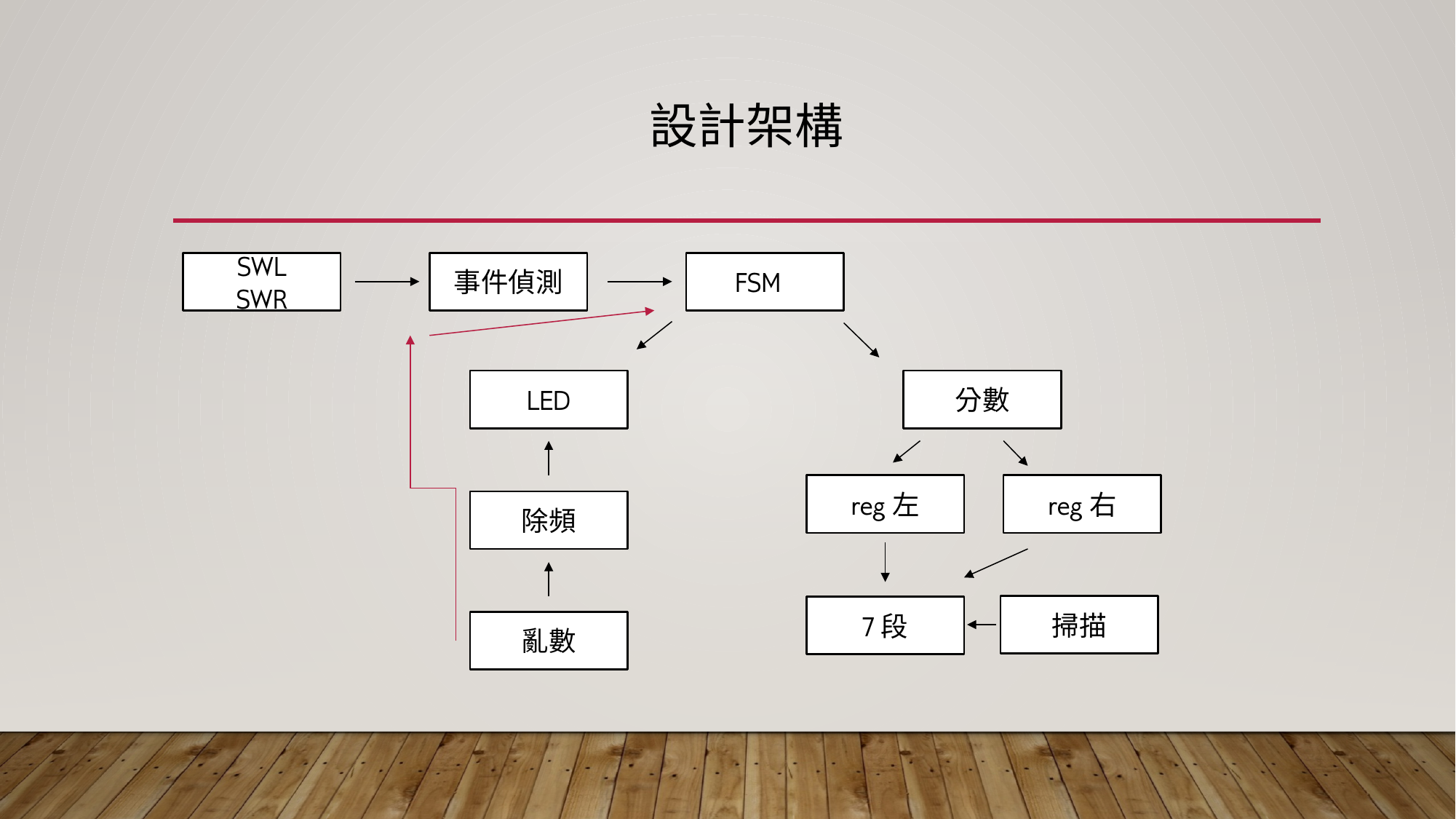

# 設計架構
SWL
SWR
事件偵測
FSMS
LED
分數
reg左
reg右
除頻
掃描
7段
亂數